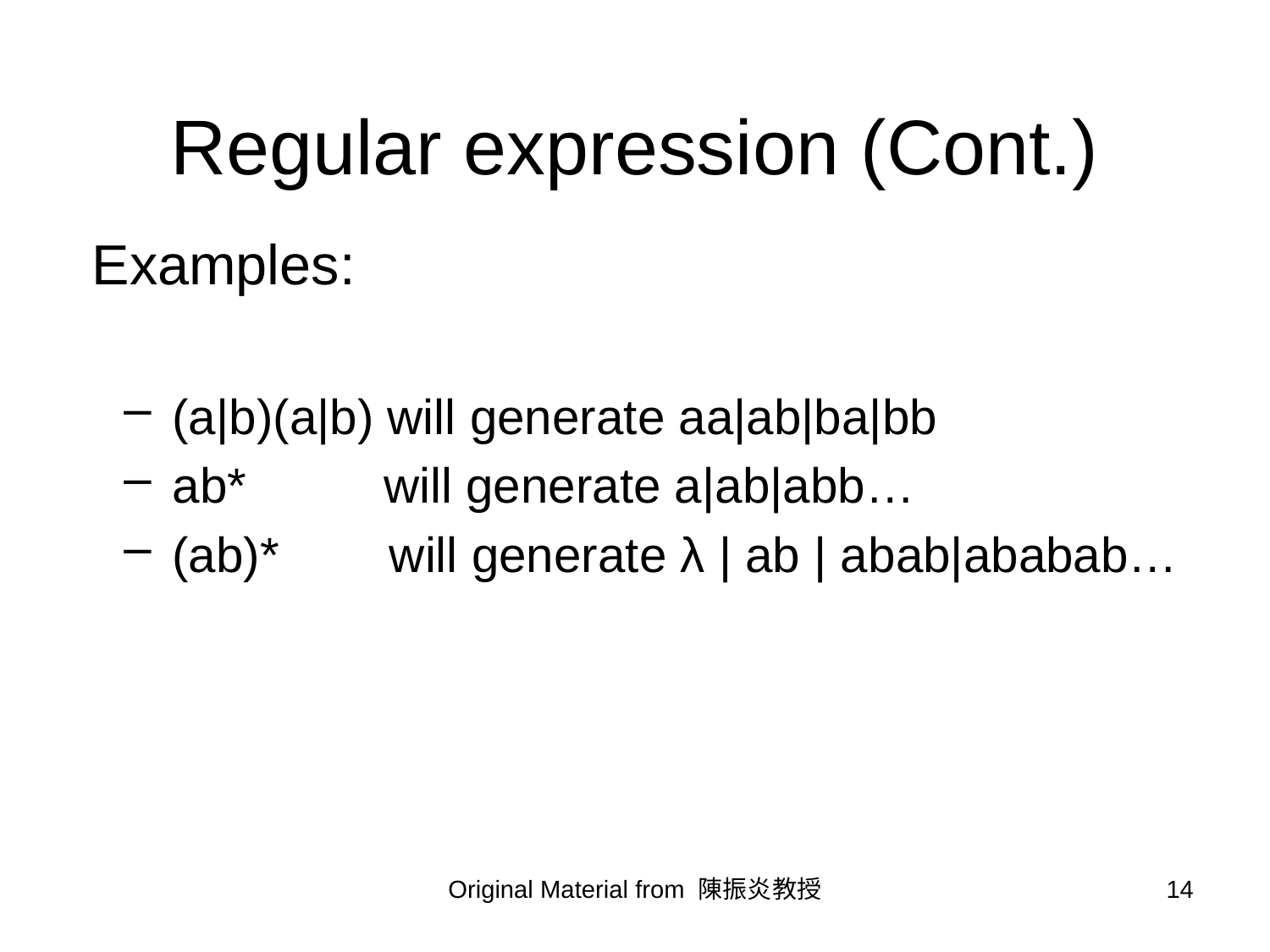

Regular expression (Cont.)
 Examples:

(a|b)(a|b) will generate aa|ab|ba|bb
ab*          will generate a|ab|abb…
(ab)*        will generate λ | ab | abab|ababab…
Original Material from 陳振炎教授
14